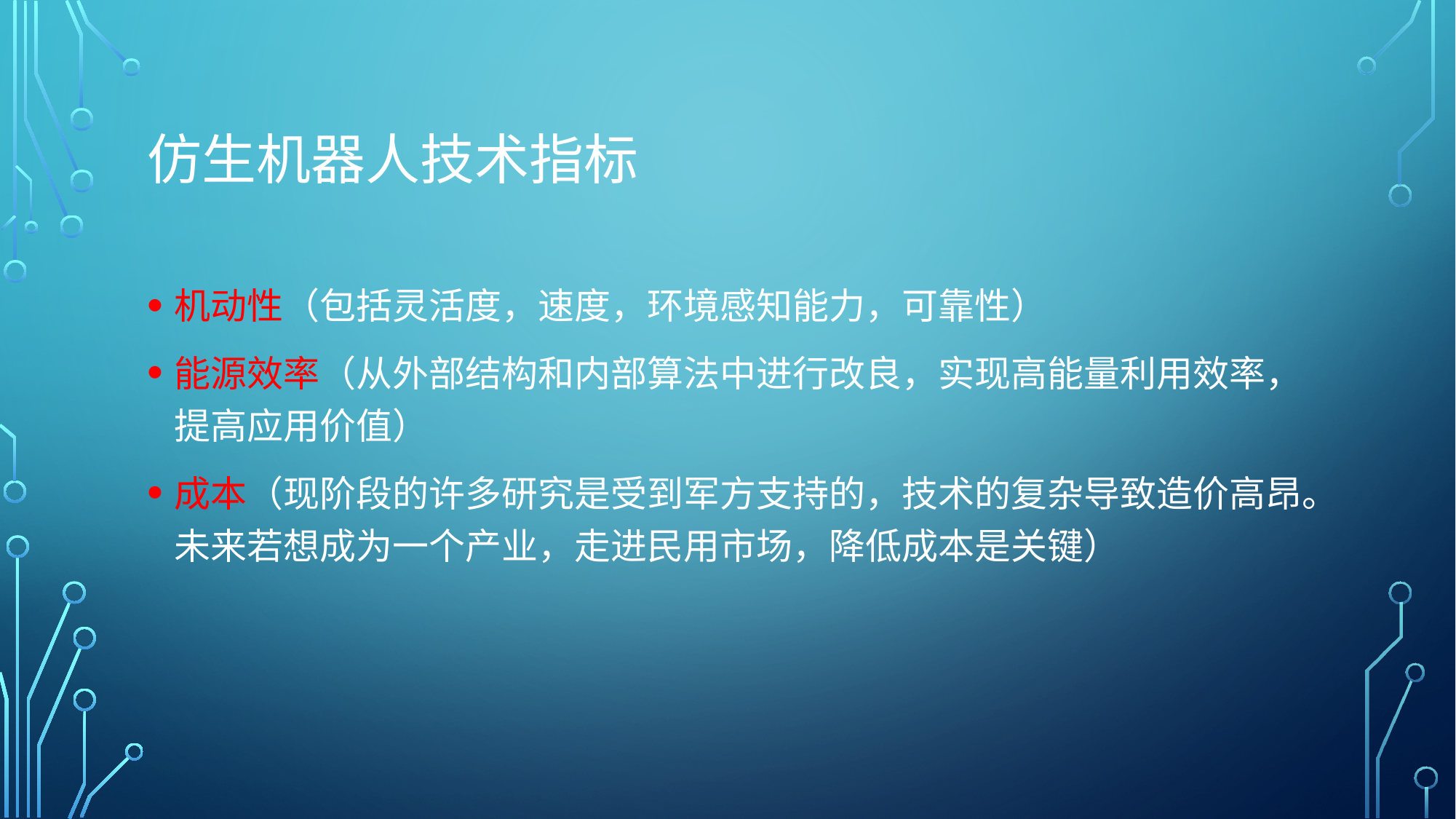

# 仿生机器人技术指标
机动性（包括灵活度，速度，环境感知能力，可靠性）
能源效率（从外部结构和内部算法中进行改良，实现高能量利用效率，提高应用价值）
成本（现阶段的许多研究是受到军方支持的，技术的复杂导致造价高昂。未来若想成为一个产业，走进民用市场，降低成本是关键）